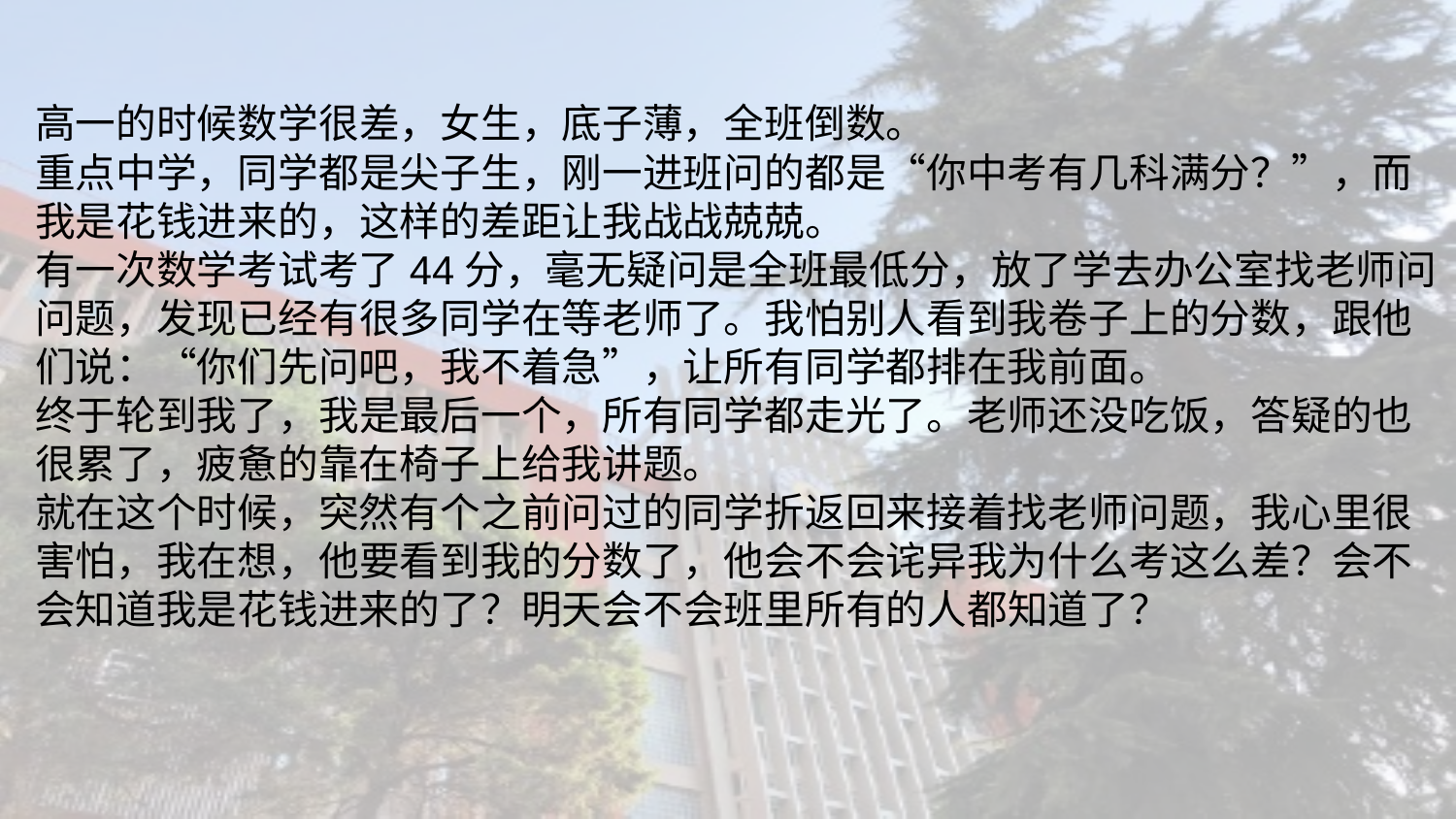

高一的时候数学很差，女生，底子薄，全班倒数。
重点中学，同学都是尖子生，刚一进班问的都是“你中考有几科满分？”，而我是花钱进来的，这样的差距让我战战兢兢。
有一次数学考试考了44分，毫无疑问是全班最低分，放了学去办公室找老师问问题，发现已经有很多同学在等老师了。我怕别人看到我卷子上的分数，跟他们说：“你们先问吧，我不着急”，让所有同学都排在我前面。
终于轮到我了，我是最后一个，所有同学都走光了。老师还没吃饭，答疑的也很累了，疲惫的靠在椅子上给我讲题。
就在这个时候，突然有个之前问过的同学折返回来接着找老师问题，我心里很害怕，我在想，他要看到我的分数了，他会不会诧异我为什么考这么差？会不会知道我是花钱进来的了？明天会不会班里所有的人都知道了？